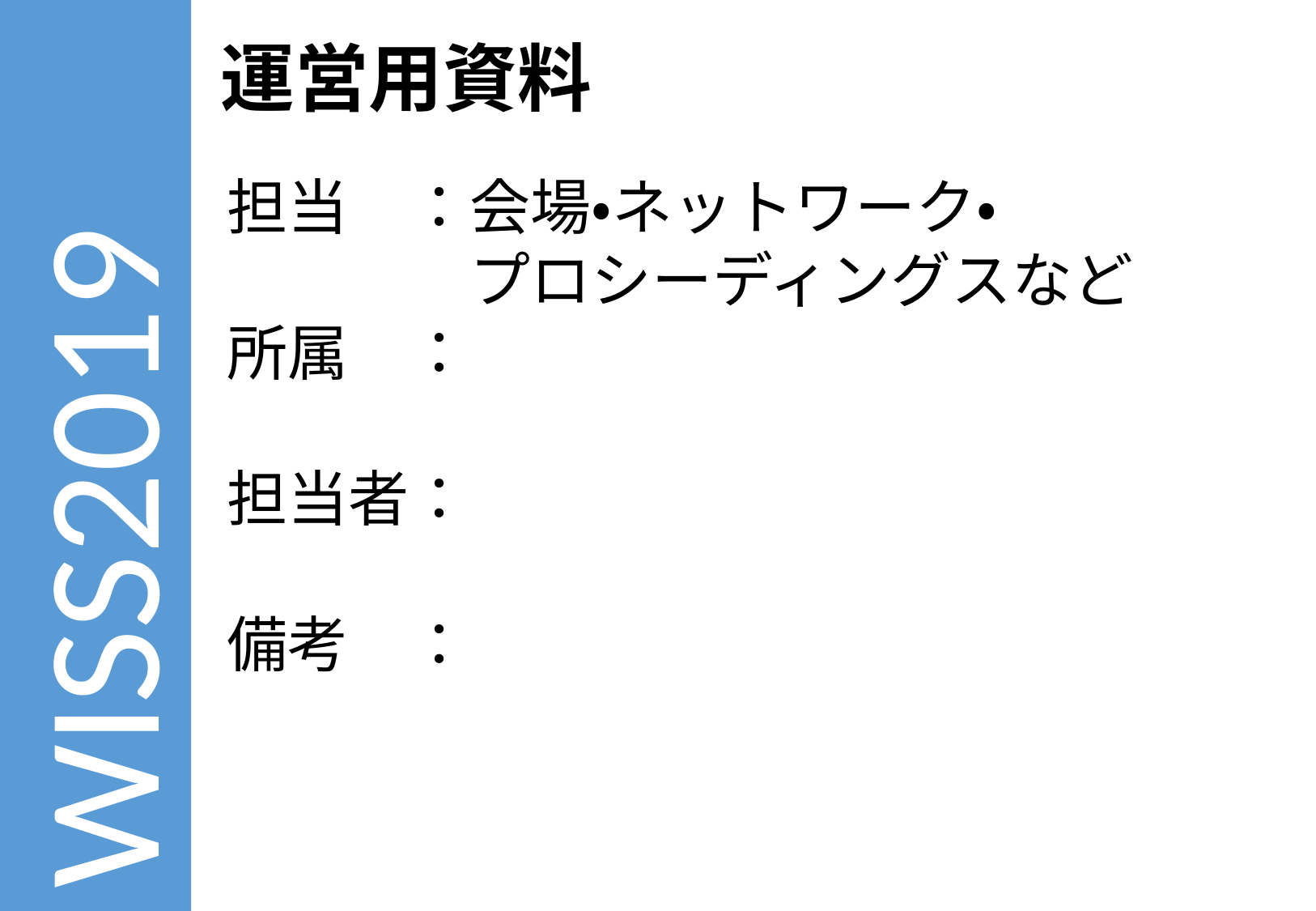

# 運営用資料
担当　：会場・ネットワーク・
　　　　プロシーディングスなど
所属　：

担当者：

備考　：
WISS2019